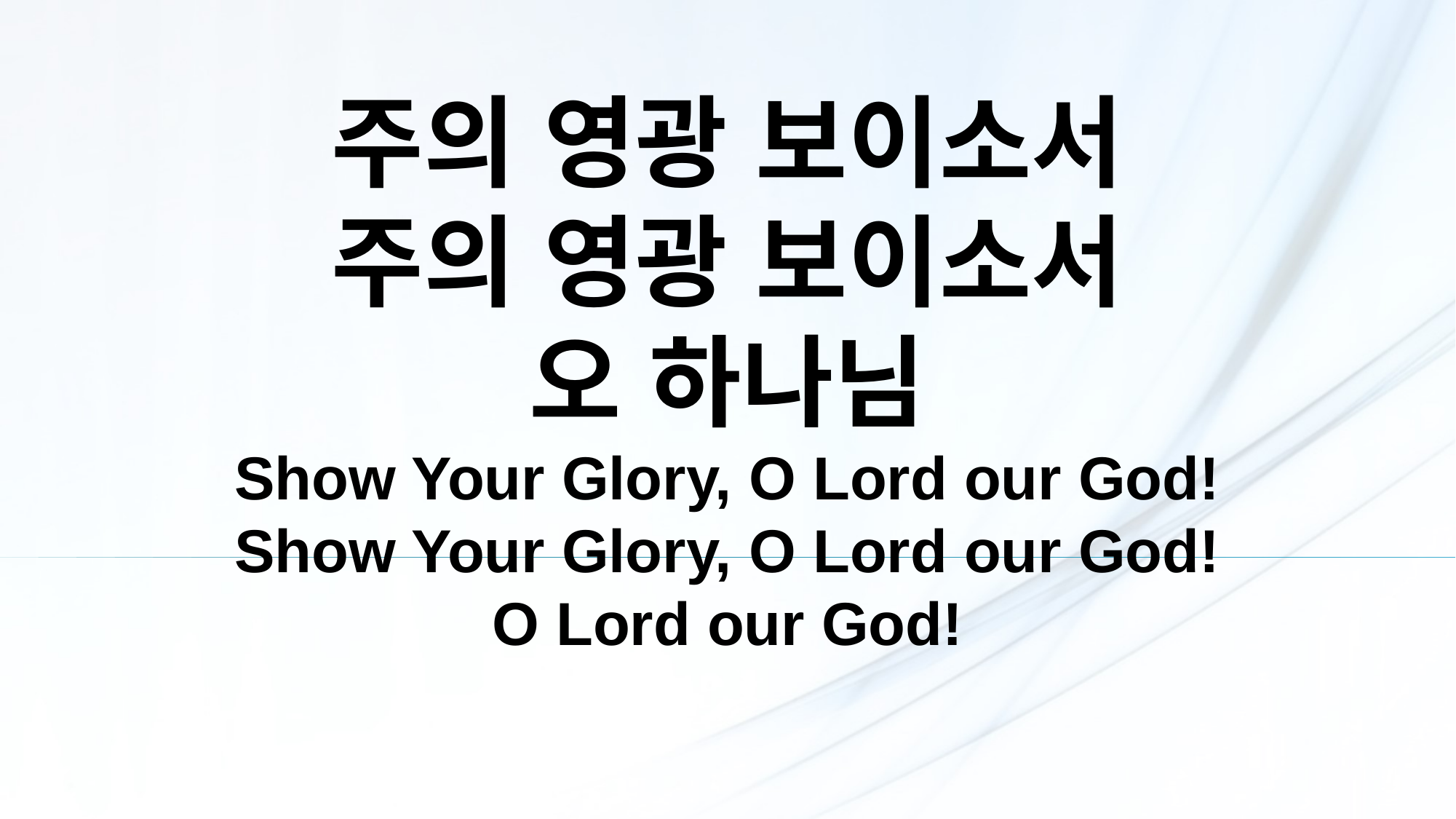

# 주의 영광 보이소서 주의 영광 보이소서 오 하나님 Show Your Glory, O Lord our God! Show Your Glory, O Lord our God! O Lord our God!